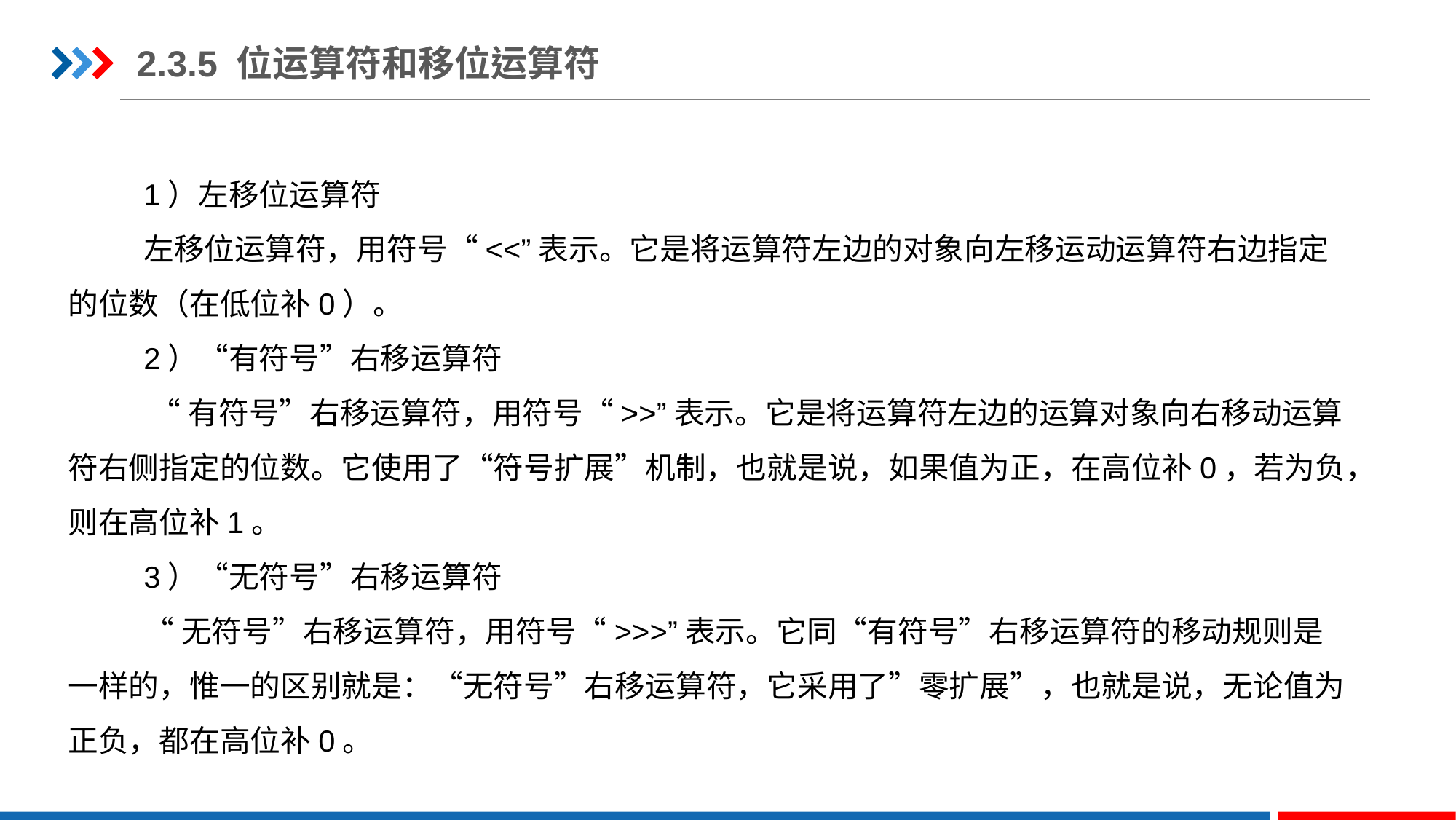

2.3.5 位运算符和移位运算符
1）左移位运算符
左移位运算符，用符号“<<”表示。它是将运算符左边的对象向左移运动运算符右边指定的位数（在低位补0）。
2）“有符号”右移运算符
 “有符号”右移运算符，用符号“>>”表示。它是将运算符左边的运算对象向右移动运算符右侧指定的位数。它使用了“符号扩展”机制，也就是说，如果值为正，在高位补0，若为负，则在高位补1。
3）“无符号”右移运算符
“无符号”右移运算符，用符号“>>>”表示。它同“有符号”右移运算符的移动规则是一样的，惟一的区别就是：“无符号”右移运算符，它采用了”零扩展”，也就是说，无论值为正负，都在高位补0。